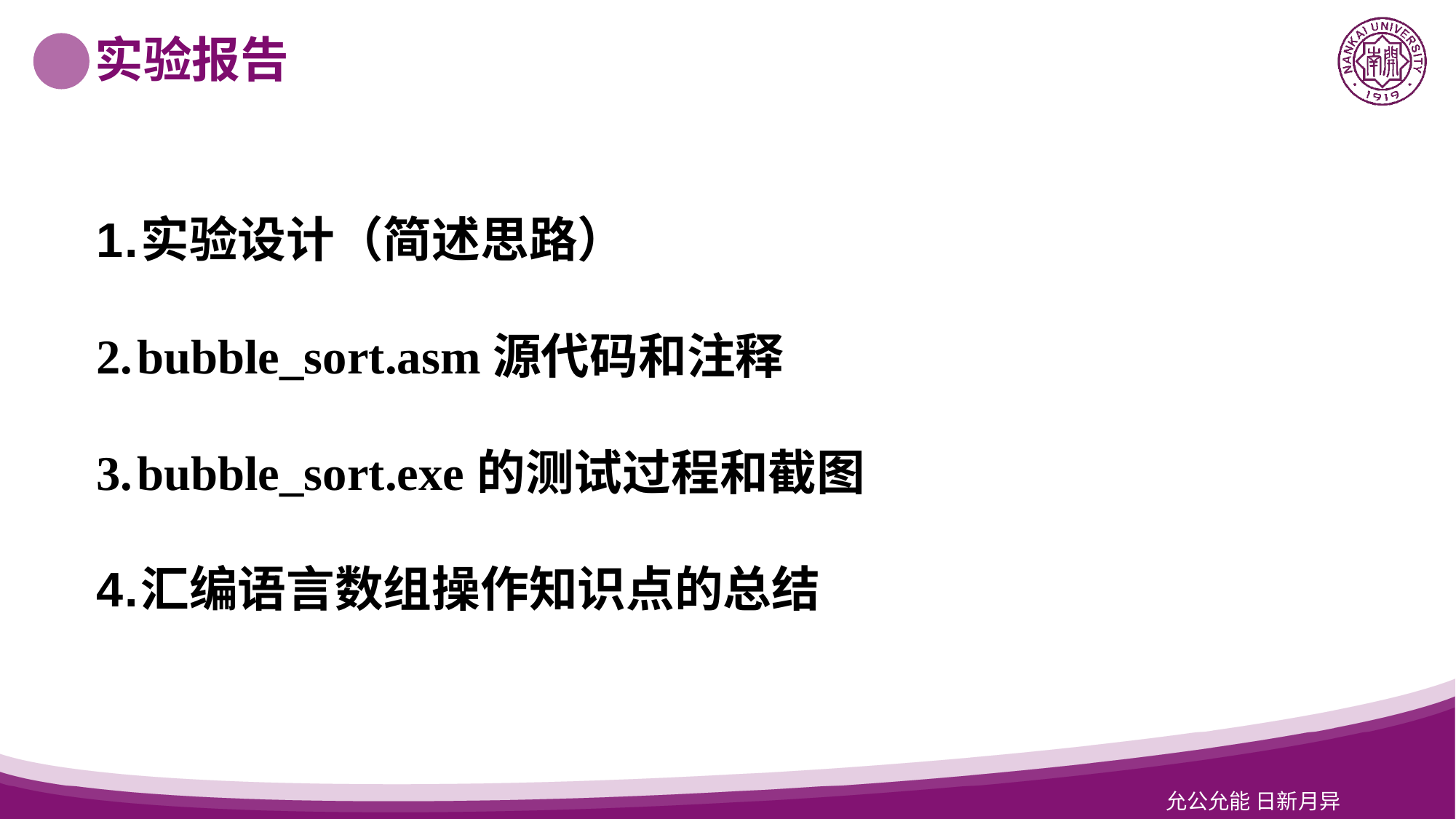

选中图片Delete，点击中间图标即可插入新图片

实验报告
实验设计（简述思路）
bubble_sort.asm源代码和注释
bubble_sort.exe的测试过程和截图
汇编语言数组操作知识点的总结